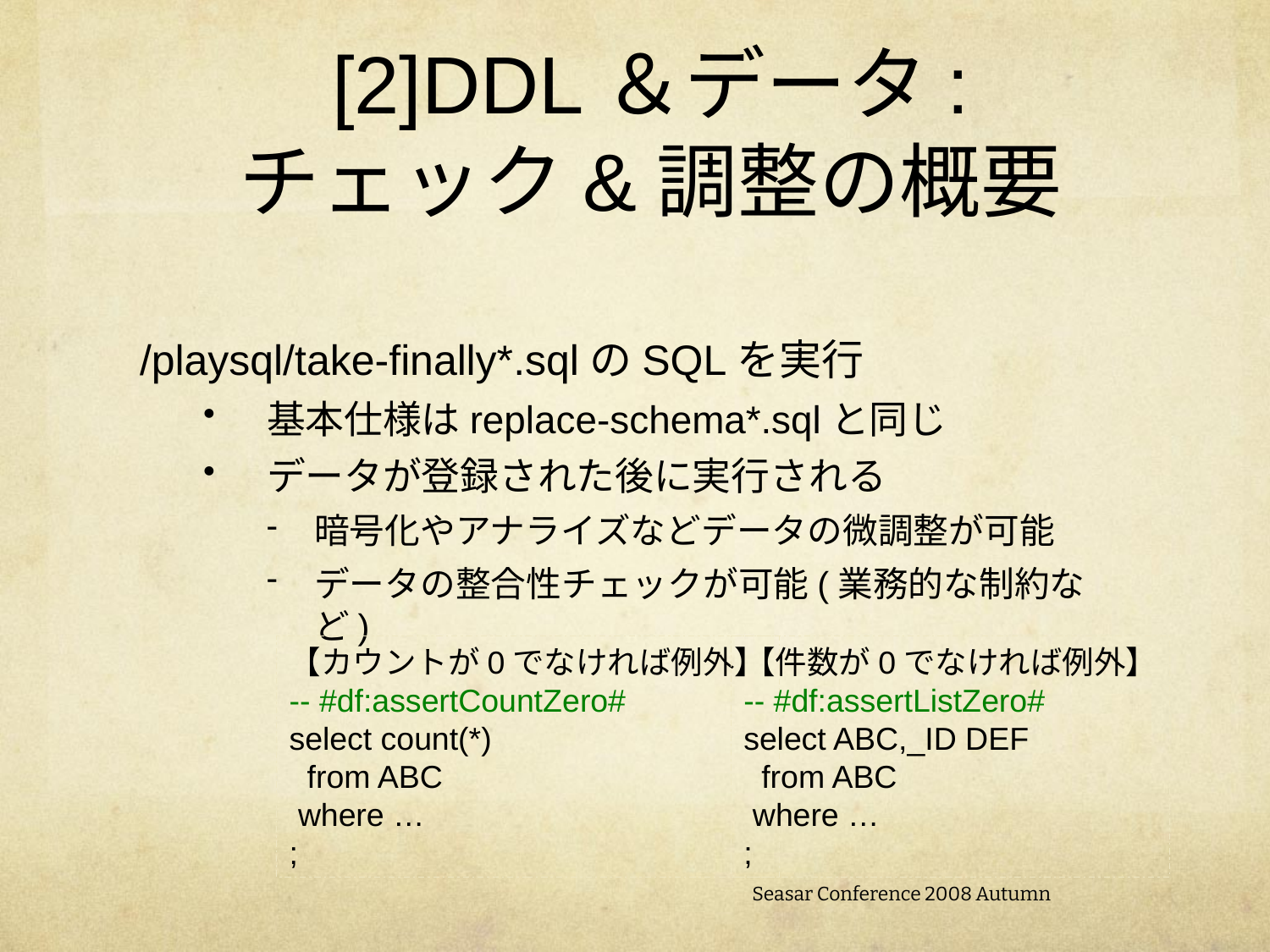

# [2]DDL＆データ: チェック&調整の概要

/playsql/take-finally*.sqlのSQLを実行
基本仕様はreplace-schema*.sqlと同じ
データが登録された後に実行される
暗号化やアナライズなどデータの微調整が可能
データの整合性チェックが可能(業務的な制約など)

【カウントが0でなければ例外】
-- #df:assertCountZero#
select count(*)
  from ABC
 where …
;
【件数が0でなければ例外】
-- #df:assertListZero#
select ABC,_ID DEF
  from ABC
 where …
;
Seasar Conference 2008 Autumn